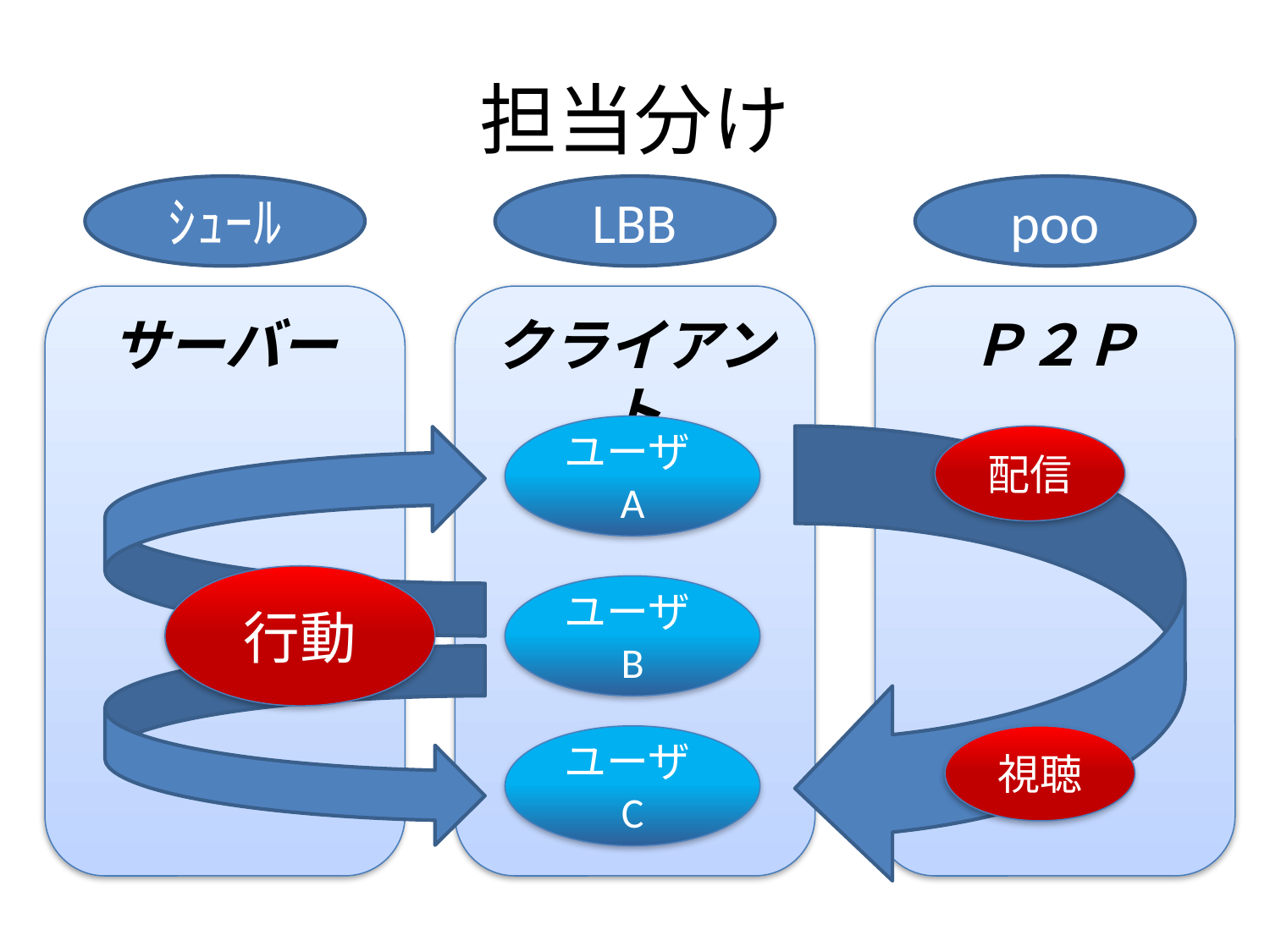

# 担当分け
ｼｭｰﾙ
LBB
poo
サーバー
クライアント
Ｐ２Ｐ
ユーザA

配信
行動
ユーザB

ユーザC
視聴